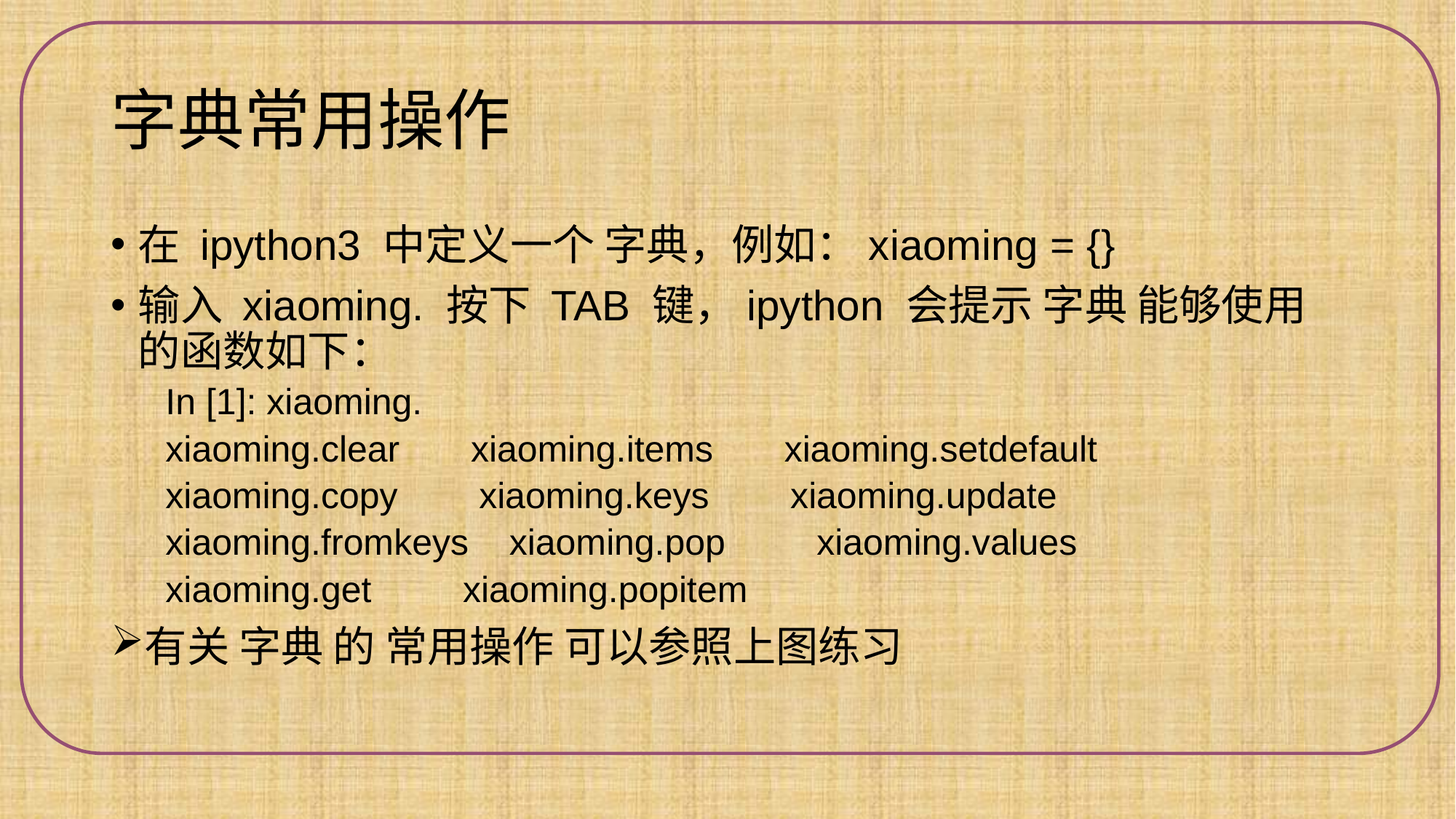

# 字典常用操作
在 ipython3 中定义一个 字典，例如：xiaoming = {}
输入 xiaoming. 按下 TAB 键，ipython 会提示 字典 能够使用的函数如下：
In [1]: xiaoming.
xiaoming.clear       xiaoming.items       xiaoming.setdefault
xiaoming.copy        xiaoming.keys        xiaoming.update
xiaoming.fromkeys    xiaoming.pop         xiaoming.values
xiaoming.get         xiaoming.popitem
有关 字典 的 常用操作 可以参照上图练习